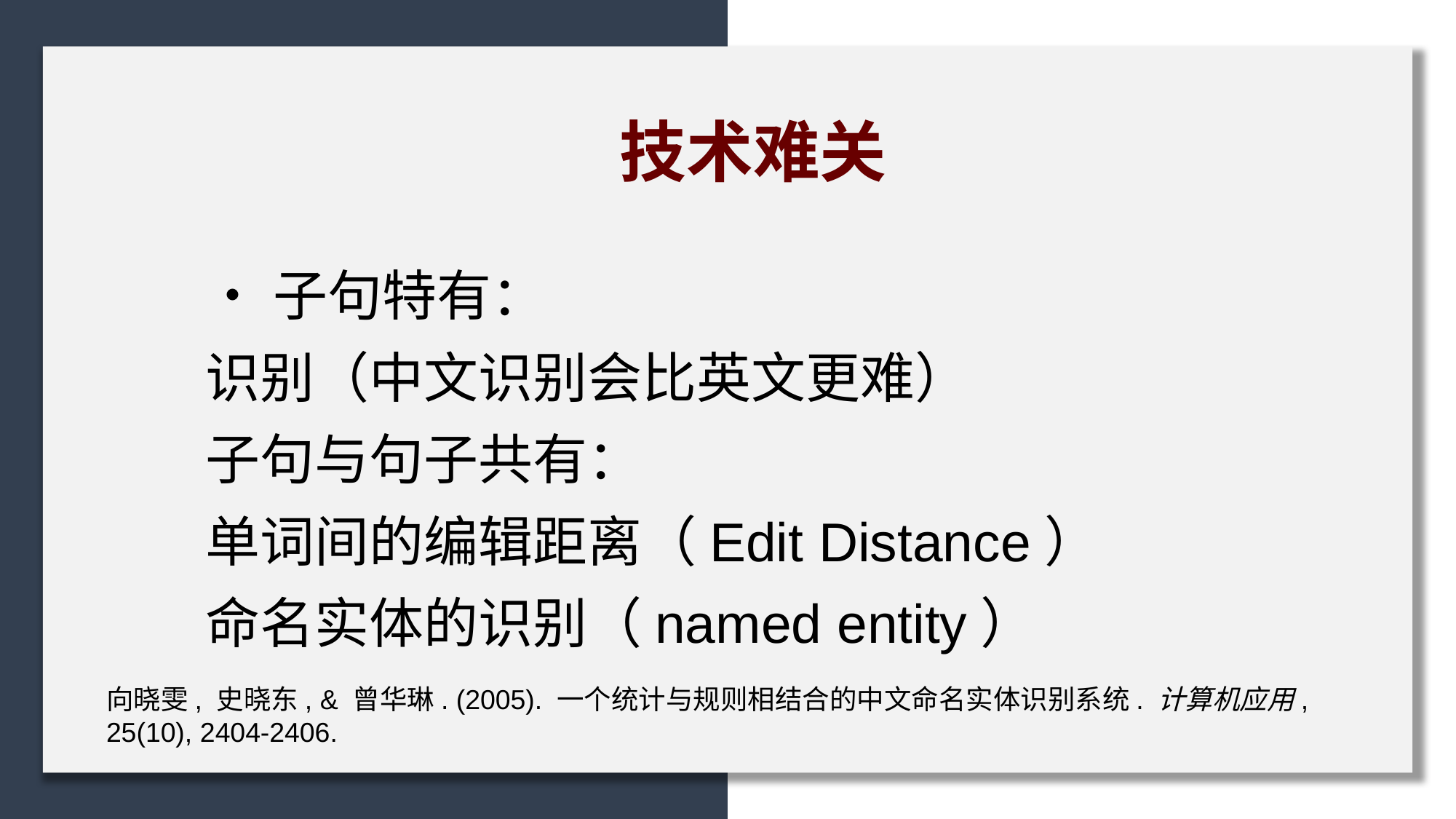

技术难关
•子句特有：
识别（中文识别会比英文更难）
子句与句子共有：
单词间的编辑距离（Edit Distance）
命名实体的识别（named entity）

向晓雯, 史晓东, & 曾华琳. (2005). 一个统计与规则相结合的中文命名实体识别系统. 计算机应用, 25(10), 2404-2406.